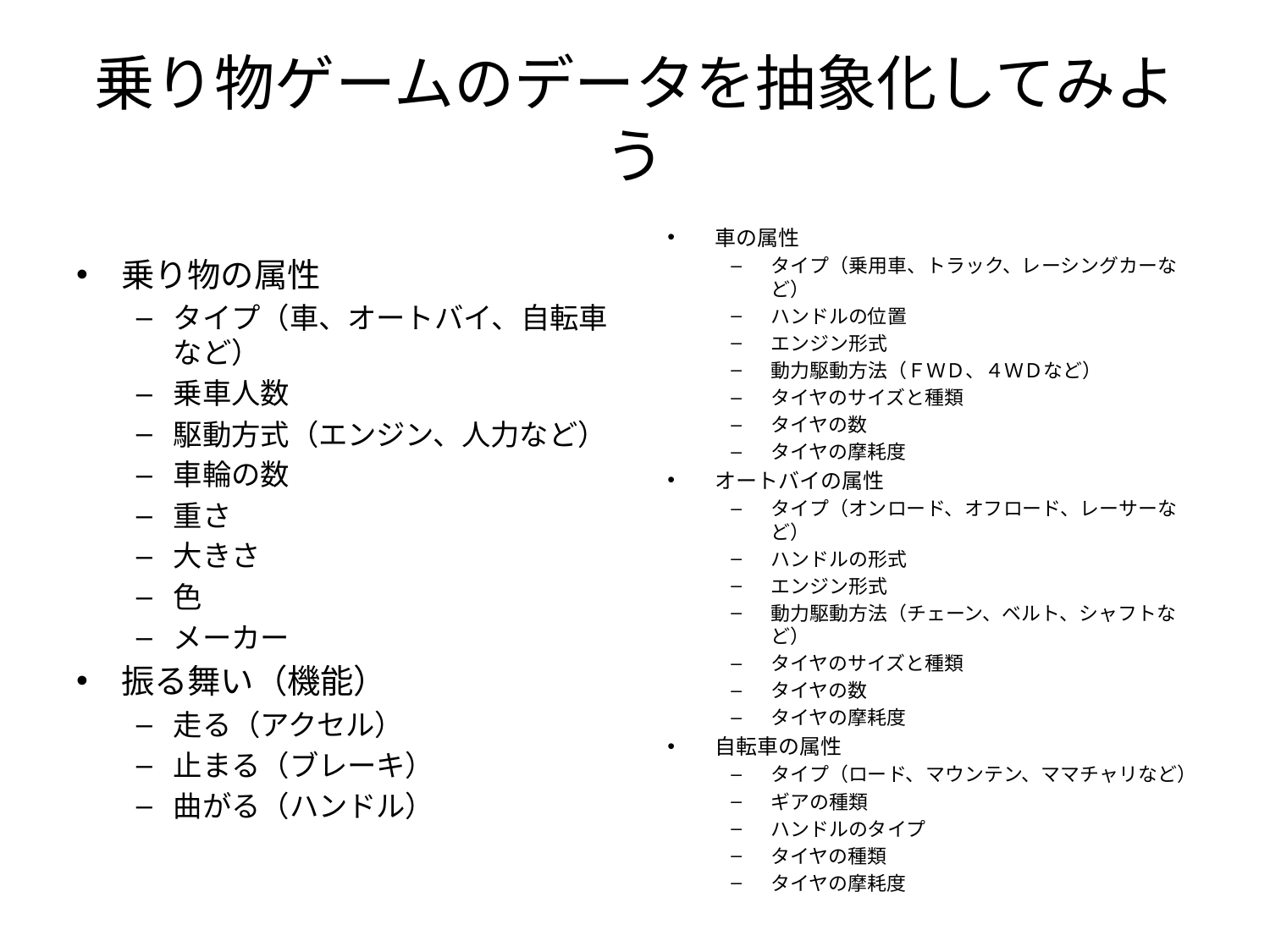

# 乗り物ゲームのデータを抽象化してみよう
車の属性
タイプ（乗用車、トラック、レーシングカーなど）
ハンドルの位置
エンジン形式
動力駆動方法（ＦＷＤ、４ＷＤなど）
タイヤのサイズと種類
タイヤの数
タイヤの摩耗度
オートバイの属性
タイプ（オンロード、オフロード、レーサーなど）
ハンドルの形式
エンジン形式
動力駆動方法（チェーン、ベルト、シャフトなど）
タイヤのサイズと種類
タイヤの数
タイヤの摩耗度
自転車の属性
タイプ（ロード、マウンテン、ママチャリなど）
ギアの種類
ハンドルのタイプ
タイヤの種類
タイヤの摩耗度
乗り物の属性
タイプ（車、オートバイ、自転車など）
乗車人数
駆動方式（エンジン、人力など）
車輪の数
重さ
大きさ
色
メーカー
振る舞い（機能）
走る（アクセル）
止まる（ブレーキ）
曲がる（ハンドル）